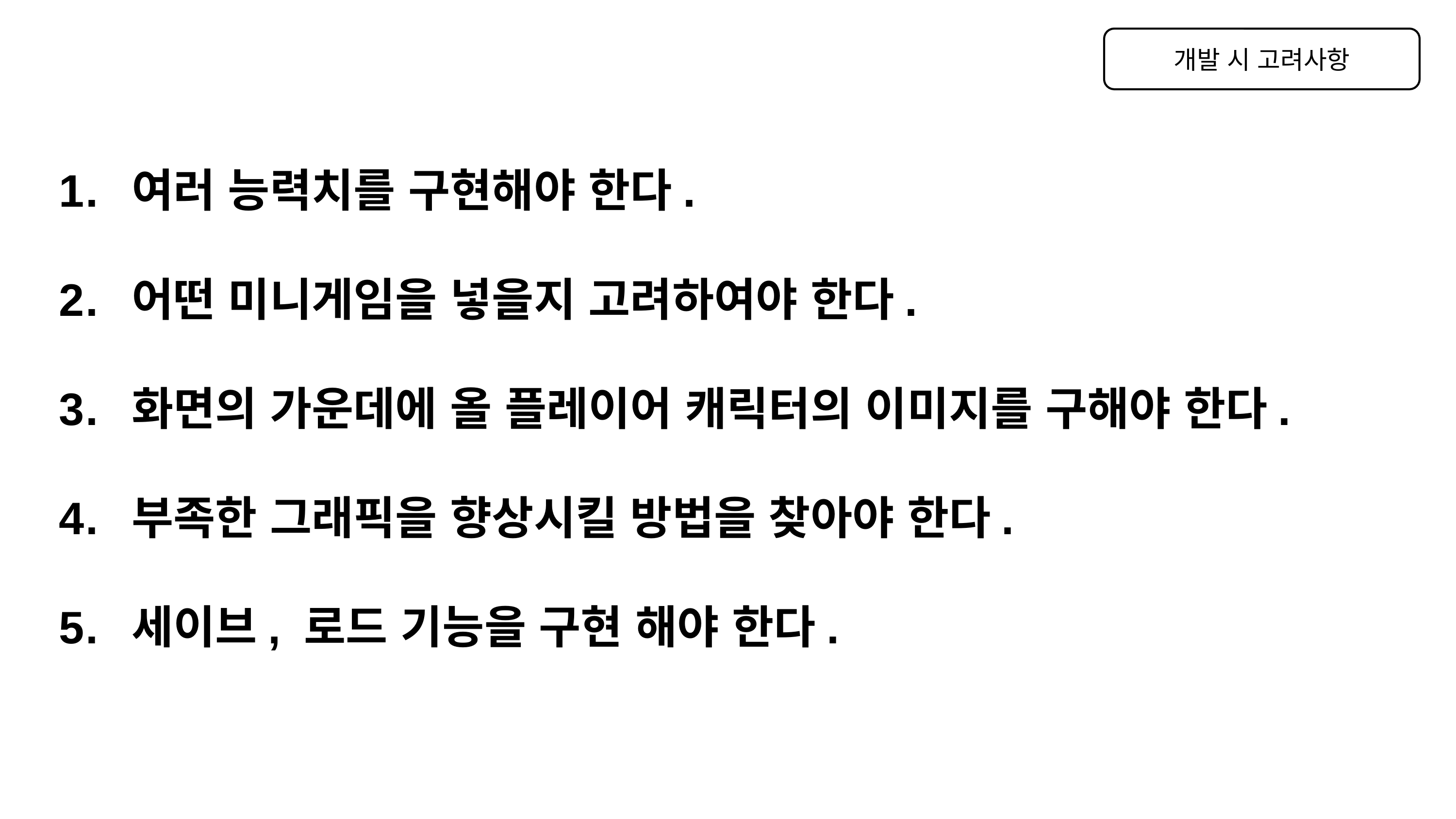

개발 시 고려사항
여러 능력치를 구현해야 한다.

어떤 미니게임을 넣을지 고려하여야 한다.

화면의 가운데에 올 플레이어 캐릭터의 이미지를 구해야 한다.

부족한 그래픽을 향상시킬 방법을 찾아야 한다.

세이브, 로드 기능을 구현 해야 한다.